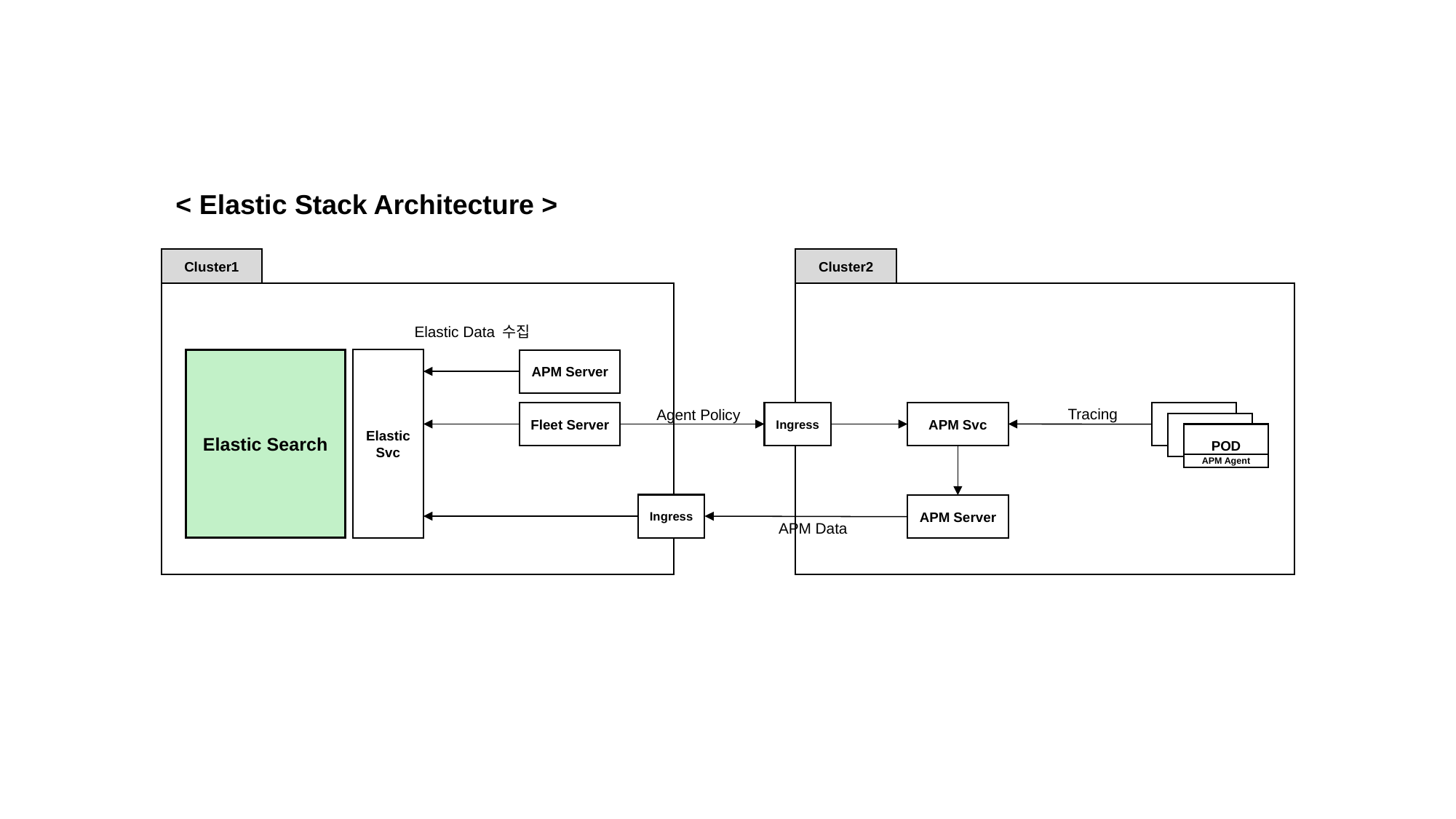

< Elastic Stack Architecture >
Cluster1
Cluster2

Elastic Data 수집
Elastic
Svc
Elastic Search
APM Server
Tracing
Agent Policy
Fleet Server
Ingress
APM Svc
POD
POD
POD
APM Agent
Ingress
APM Server
APM Data